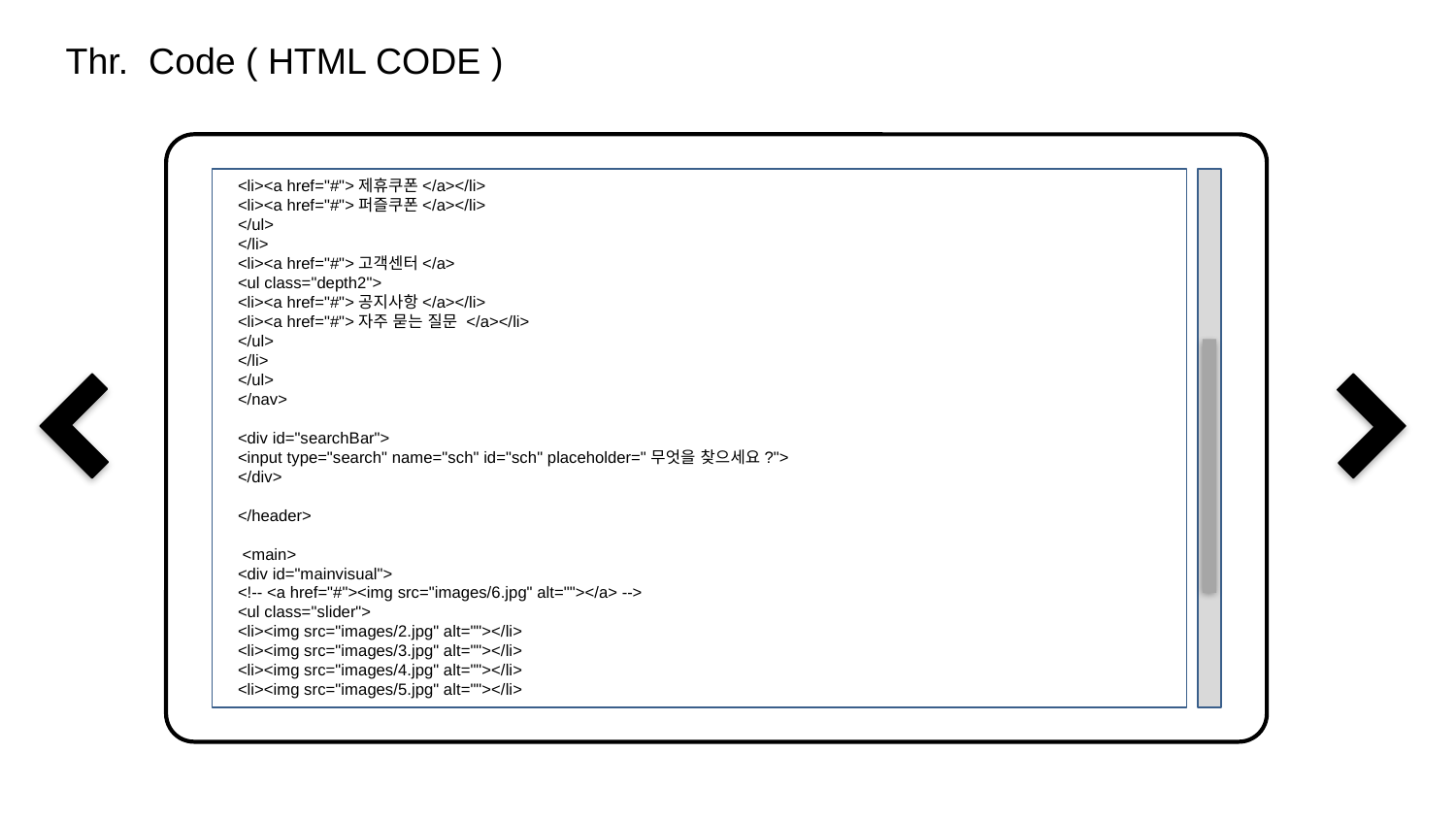

Thr.  Code ( HTML CODE )

<li><a href="#">제휴쿠폰</a></li>
<li><a href="#">퍼즐쿠폰</a></li>
</ul>
</li>
<li><a href="#">고객센터</a>
<ul class="depth2">
<li><a href="#">공지사항</a></li>
<li><a href="#">자주 묻는 질문 </a></li>
</ul>
</li>
</ul>
</nav>
<div id="searchBar">
<input type="search" name="sch" id="sch" placeholder="무엇을 찾으세요?">
</div>
</header>
 <main>
<div id="mainvisual">
<!-- <a href="#"><img src="images/6.jpg" alt=""></a> -->
<ul class="slider">
<li><img src="images/2.jpg" alt=""></li>
<li><img src="images/3.jpg" alt=""></li>
<li><img src="images/4.jpg" alt=""></li>
<li><img src="images/5.jpg" alt=""></li>